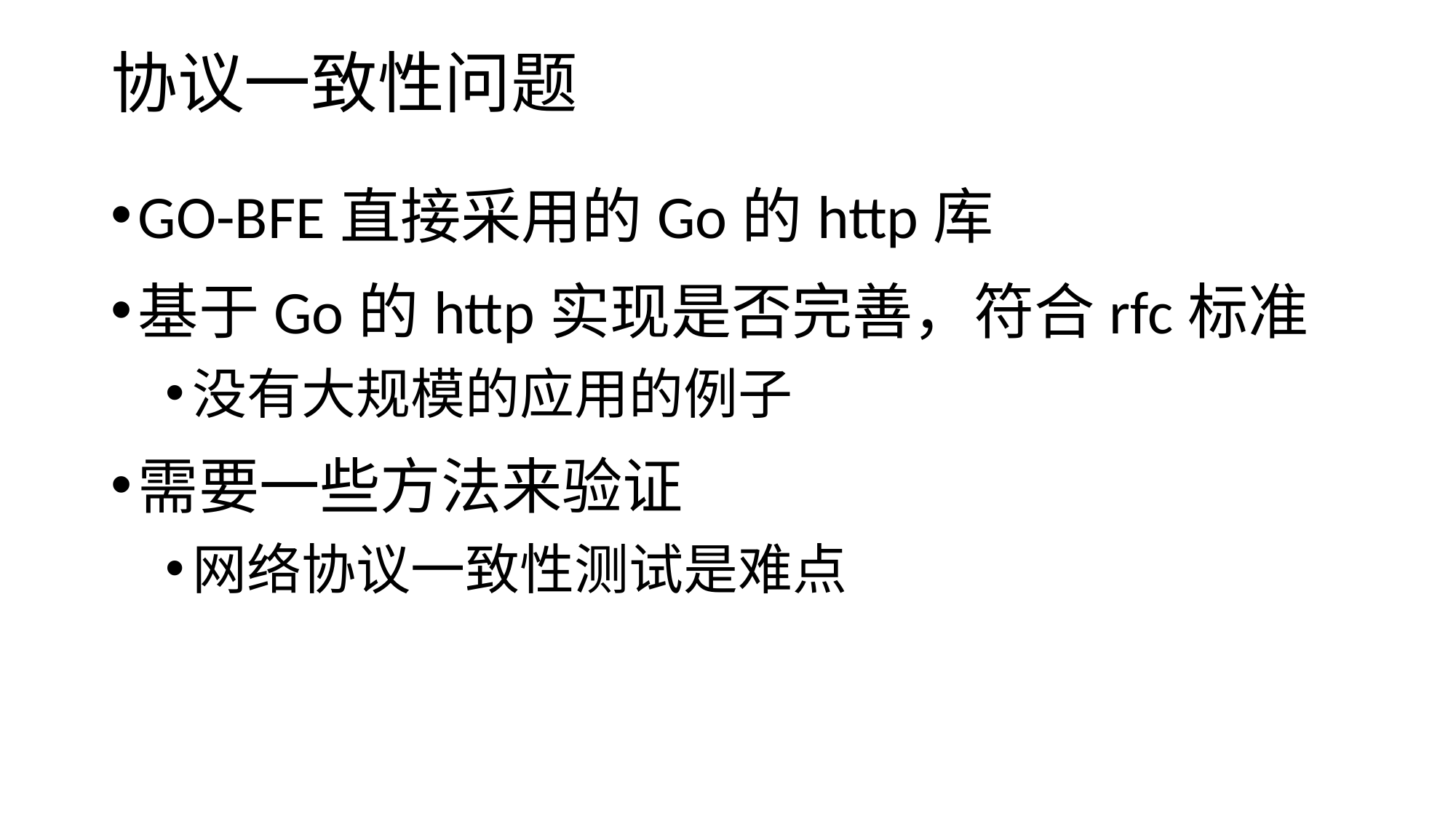

# 协议一致性问题
GO-BFE直接采用的Go的http库
基于Go的http实现是否完善，符合rfc标准
没有大规模的应用的例子
需要一些方法来验证
网络协议一致性测试是难点